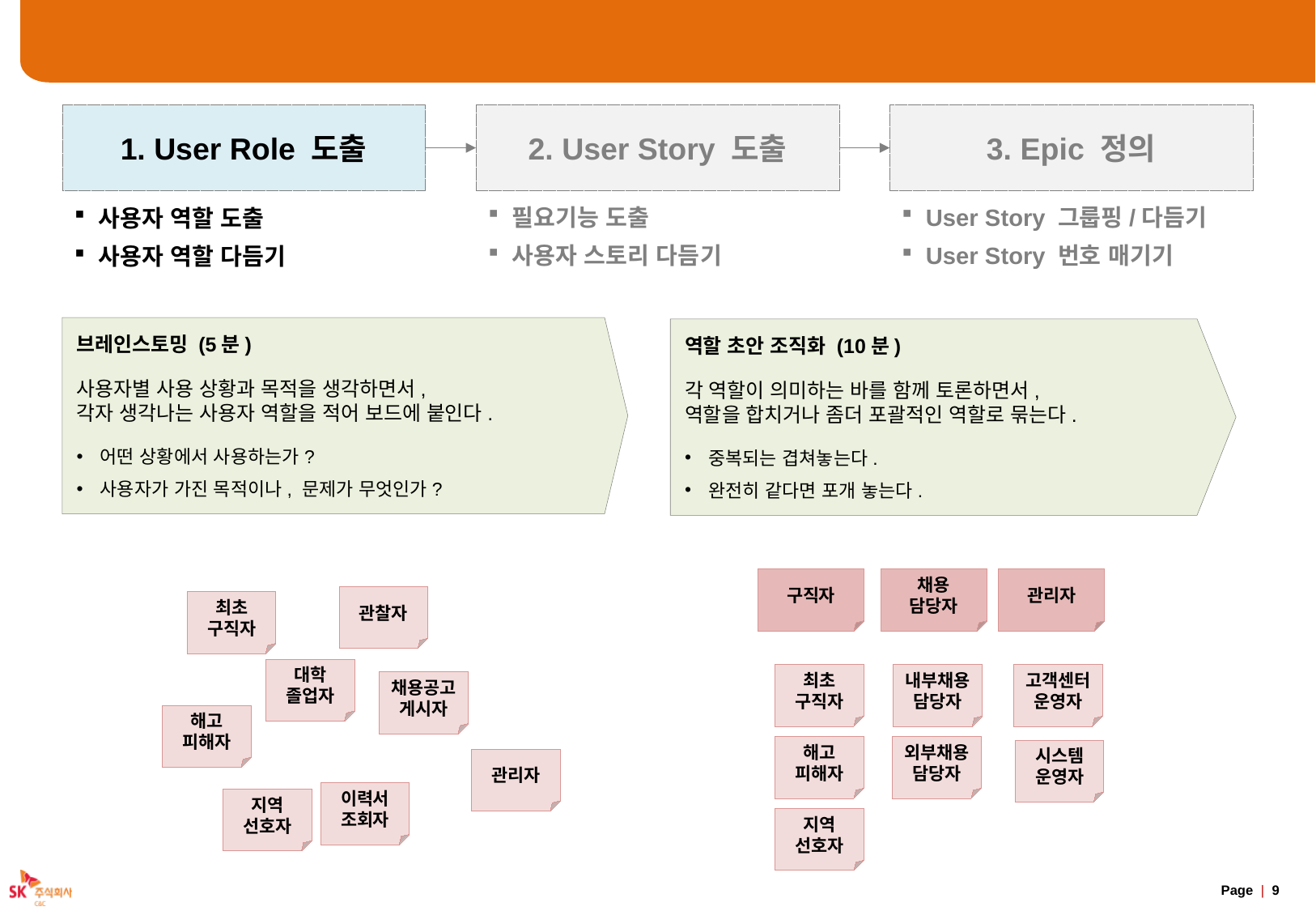

# [ Backup ] User Story 워크샵 #1

1. User Role 도출
2. User Story 도출
3. Epic 정의
필요기능 도출
사용자 스토리 다듬기

User Story 그룹핑/다듬기
User Story 번호 매기기
사용자 역할 도출
사용자 역할 다듬기
브레인스토밍 (5분)
사용자별 사용 상황과 목적을 생각하면서,
각자 생각나는 사용자 역할을 적어 보드에 붙인다.
어떤 상황에서 사용하는가?
사용자가 가진 목적이나, 문제가 무엇인가?
역할 초안 조직화 (10분)
각 역할이 의미하는 바를 함께 토론하면서,
역할을 합치거나 좀더 포괄적인 역할로 묶는다.
중복되는 겹쳐놓는다.
완전히 같다면 포개 놓는다.
구직자
채용
담당자
관리자
관찰자
최초
구직자
대학
졸업자
최초
구직자
내부채용 담당자
고객센터
운영자
채용공고
게시자
해고
피해자
해고
피해자
외부채용 담당자
시스템
운영자
관리자
이력서 조회자
지역 선호자
지역 선호자